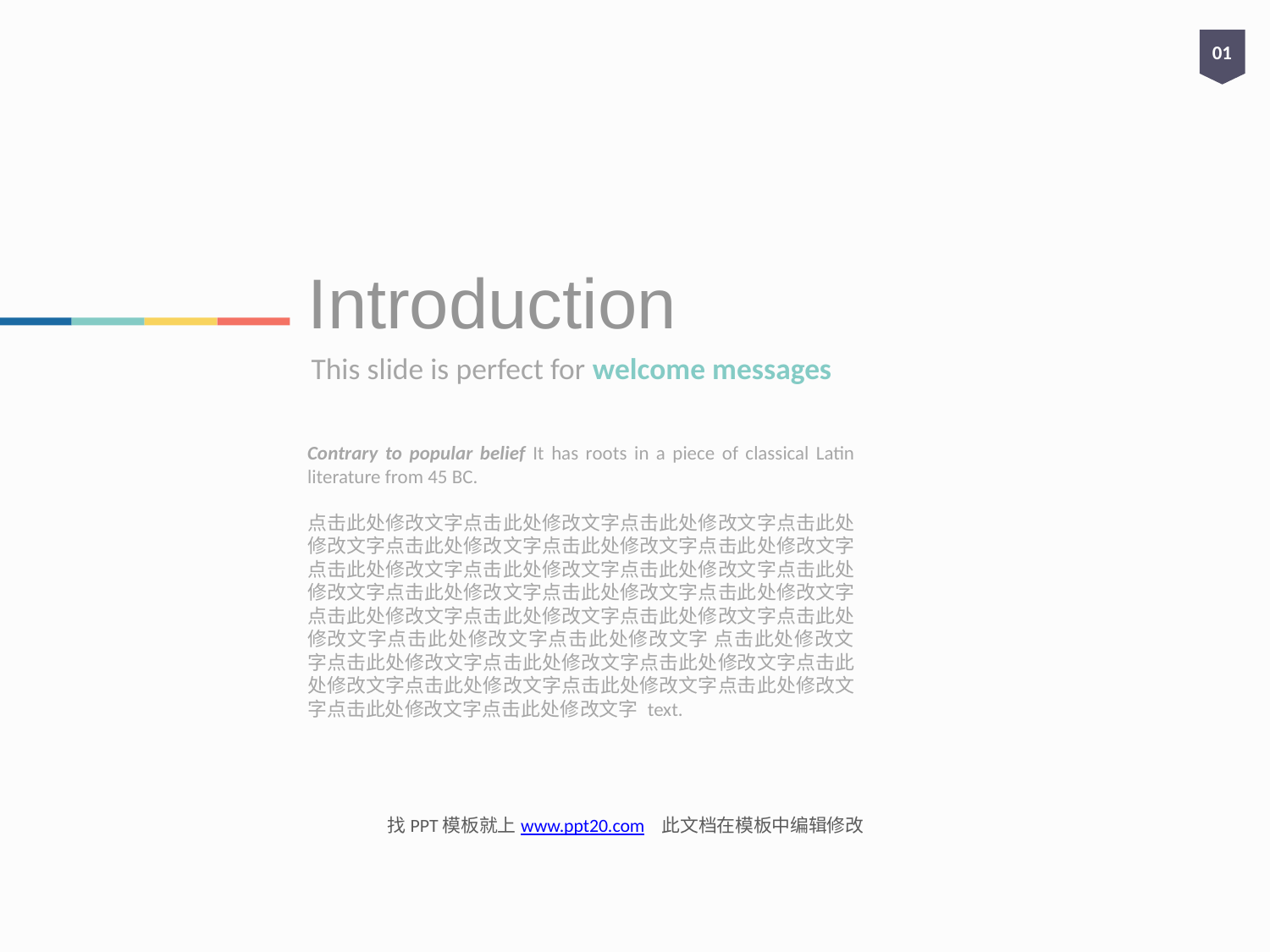

01
# Introduction

This slide is perfect for welcome messages
Contrary to popular belief It has roots in a piece of classical Latin literature from 45 BC.

点击此处修改文字点击此处修改文字点击此处修改文字点击此处修改文字点击此处修改文字点击此处修改文字点击此处修改文字点击此处修改文字点击此处修改文字点击此处修改文字点击此处修改文字点击此处修改文字点击此处修改文字点击此处修改文字点击此处修改文字点击此处修改文字点击此处修改文字点击此处修改文字点击此处修改文字点击此处修改文字 点击此处修改文字点击此处修改文字点击此处修改文字点击此处修改文字点击此处修改文字点击此处修改文字点击此处修改文字点击此处修改文字点击此处修改文字点击此处修改文字 text.